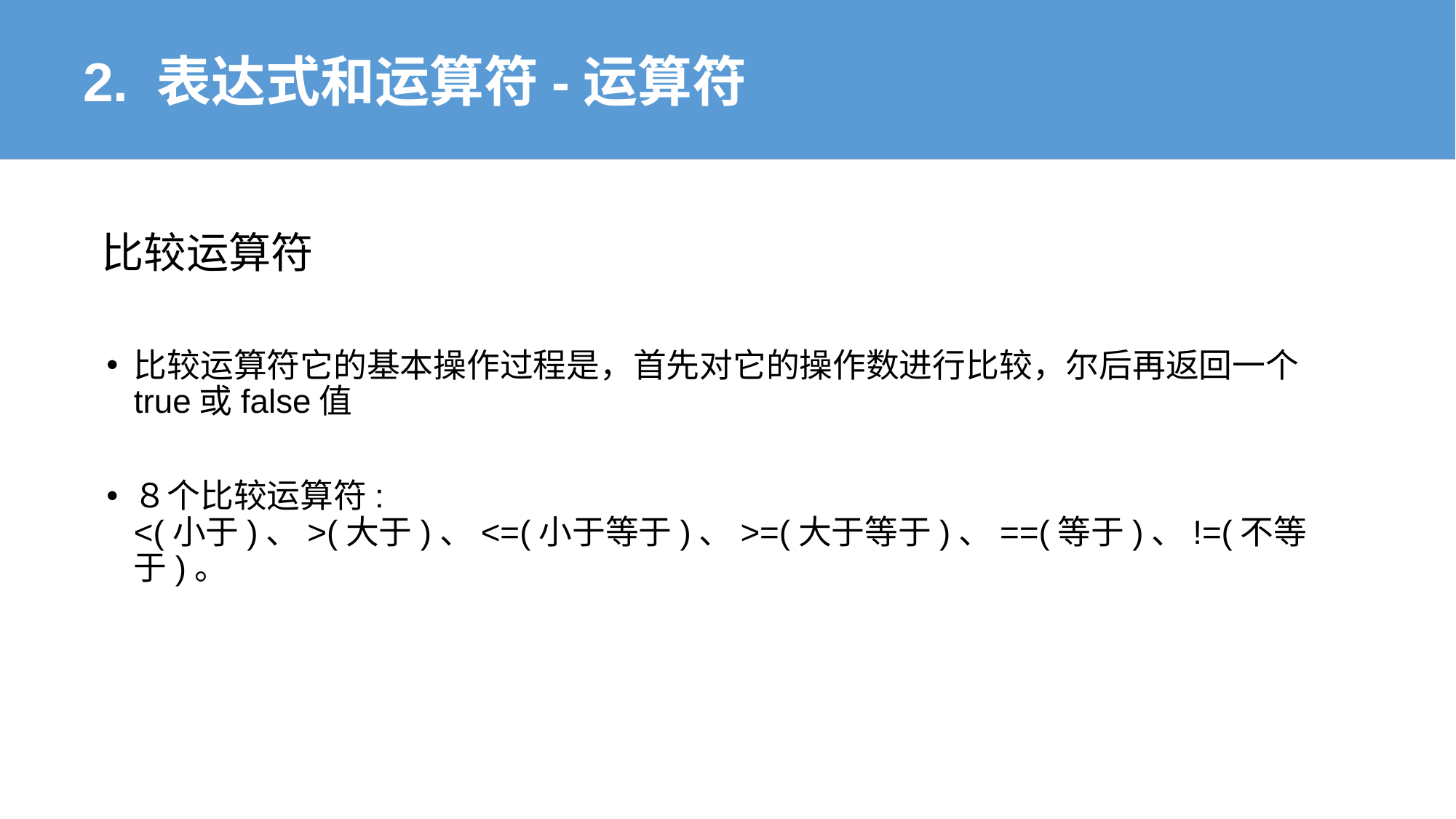

2. 表达式和运算符-运算符

比较运算符
比较运算符它的基本操作过程是，首先对它的操作数进行比较，尔后再返回一个true或false值

８个比较运算符:
<(小于)、>(大于)、<=(小于等于)、>=(大于等于)、==(等于)、!=(不等于)。